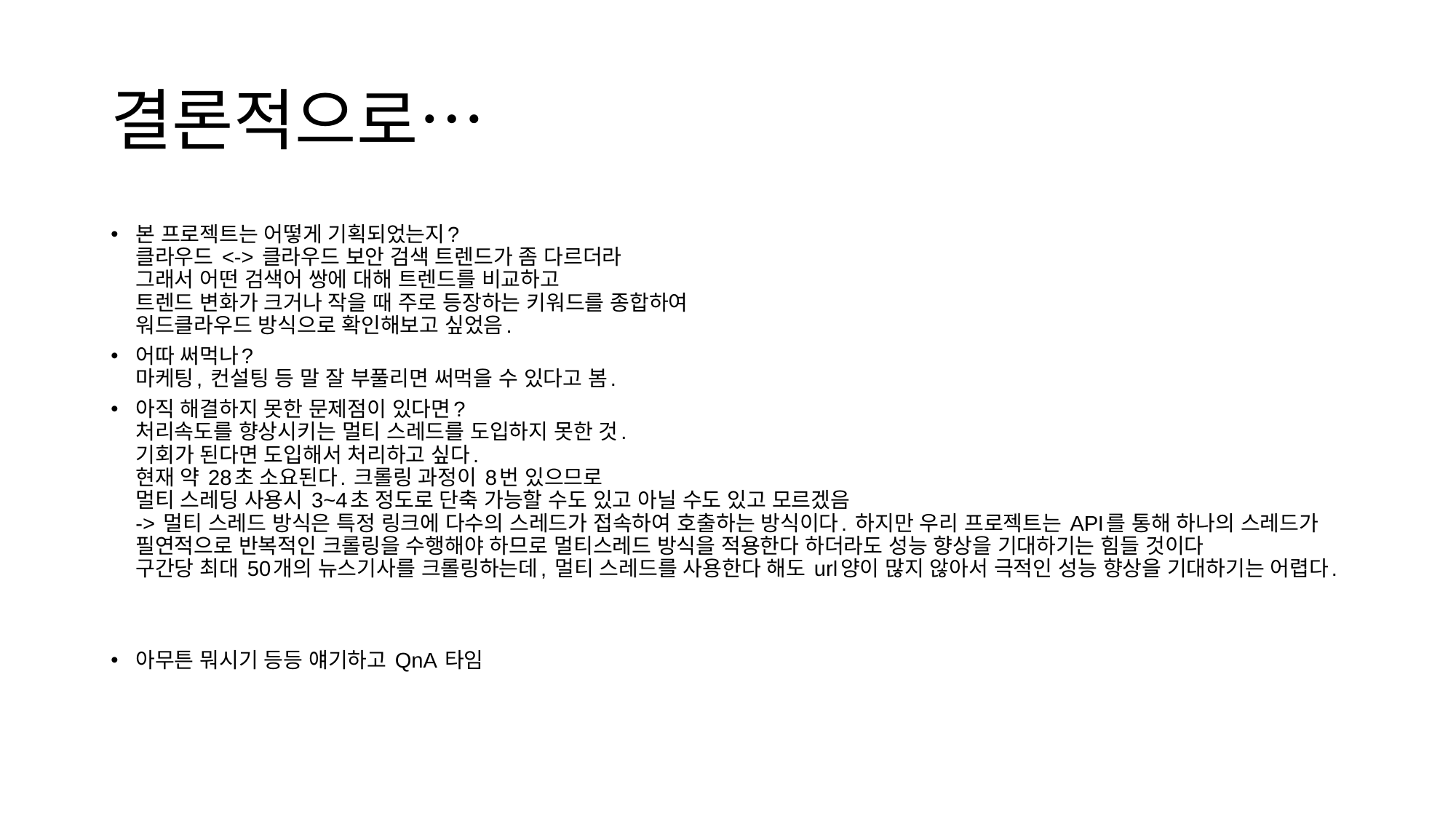

# 결론적으로…
본 프로젝트는 어떻게 기획되었는지?
클라우드 <-> 클라우드 보안 검색 트렌드가 좀 다르더라
그래서 어떤 검색어 쌍에 대해 트렌드를 비교하고
트렌드 변화가 크거나 작을 때 주로 등장하는 키워드를 종합하여
워드클라우드 방식으로 확인해보고 싶었음.
어따 써먹나?
마케팅, 컨설팅 등 말 잘 부풀리면 써먹을 수 있다고 봄.
아직 해결하지 못한 문제점이 있다면?
처리속도를 향상시키는 멀티 스레드를 도입하지 못한 것.
기회가 된다면 도입해서 처리하고 싶다.
현재 약 28초 소요된다. 크롤링 과정이 8번 있으므로
멀티 스레딩 사용시 3~4초 정도로 단축 가능할 수도 있고 아닐 수도 있고 모르겠음
-> 멀티 스레드 방식은 특정 링크에 다수의 스레드가 접속하여 호출하는 방식이다. 하지만 우리 프로젝트는 API를 통해 하나의 스레드가 필연적으로 반복적인 크롤링을 수행해야 하므로 멀티스레드 방식을 적용한다 하더라도 성능 향상을 기대하기는 힘들 것이다
구간당 최대 50개의 뉴스기사를 크롤링하는데, 멀티 스레드를 사용한다 해도 url양이 많지 않아서 극적인 성능 향상을 기대하기는 어렵다.

아무튼 뭐시기 등등 얘기하고 QnA 타임